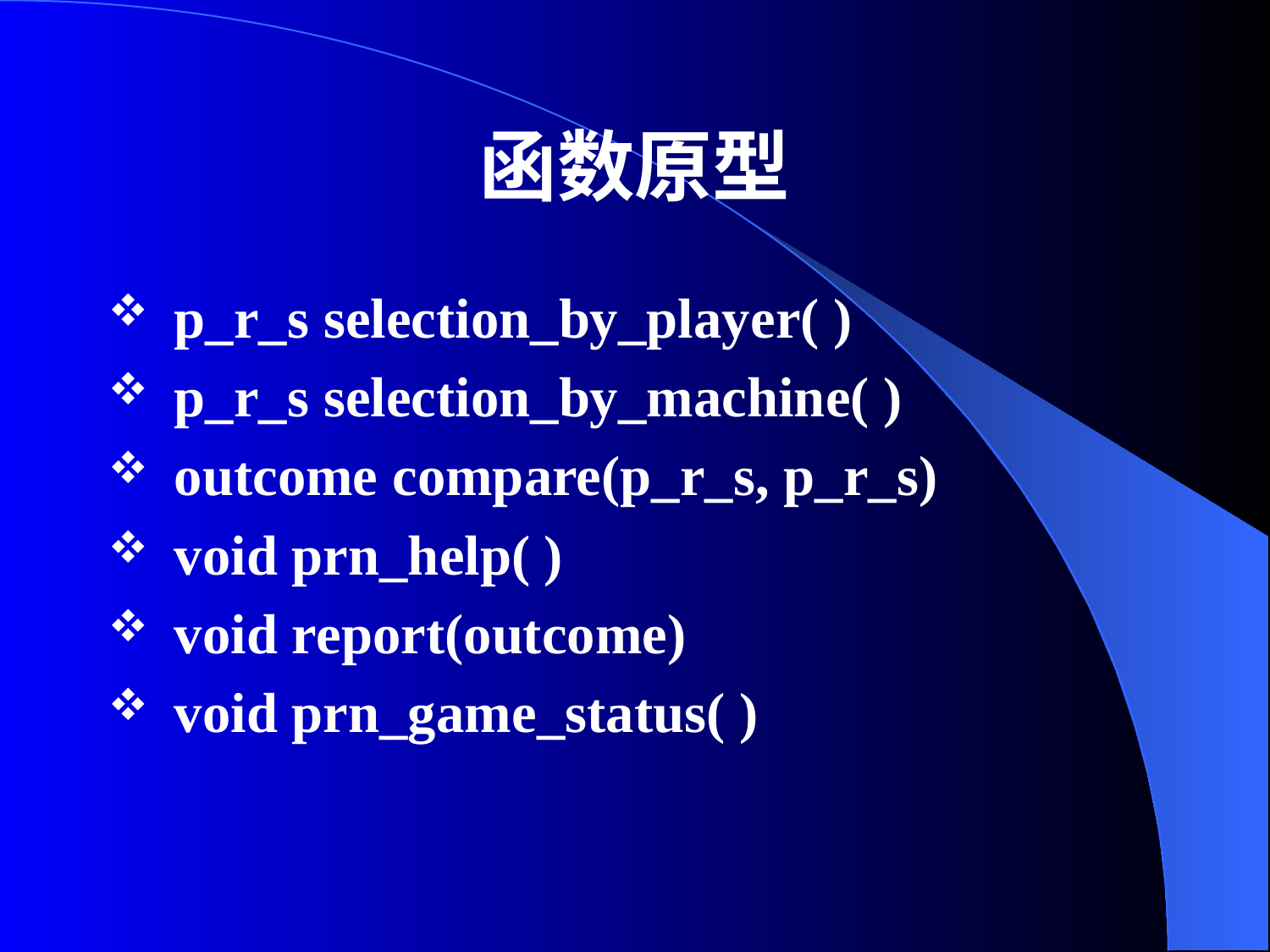

# 函数原型
p_r_s selection_by_player( )
p_r_s selection_by_machine( )
outcome compare(p_r_s, p_r_s)
void prn_help( )
void report(outcome)
void prn_game_status( )